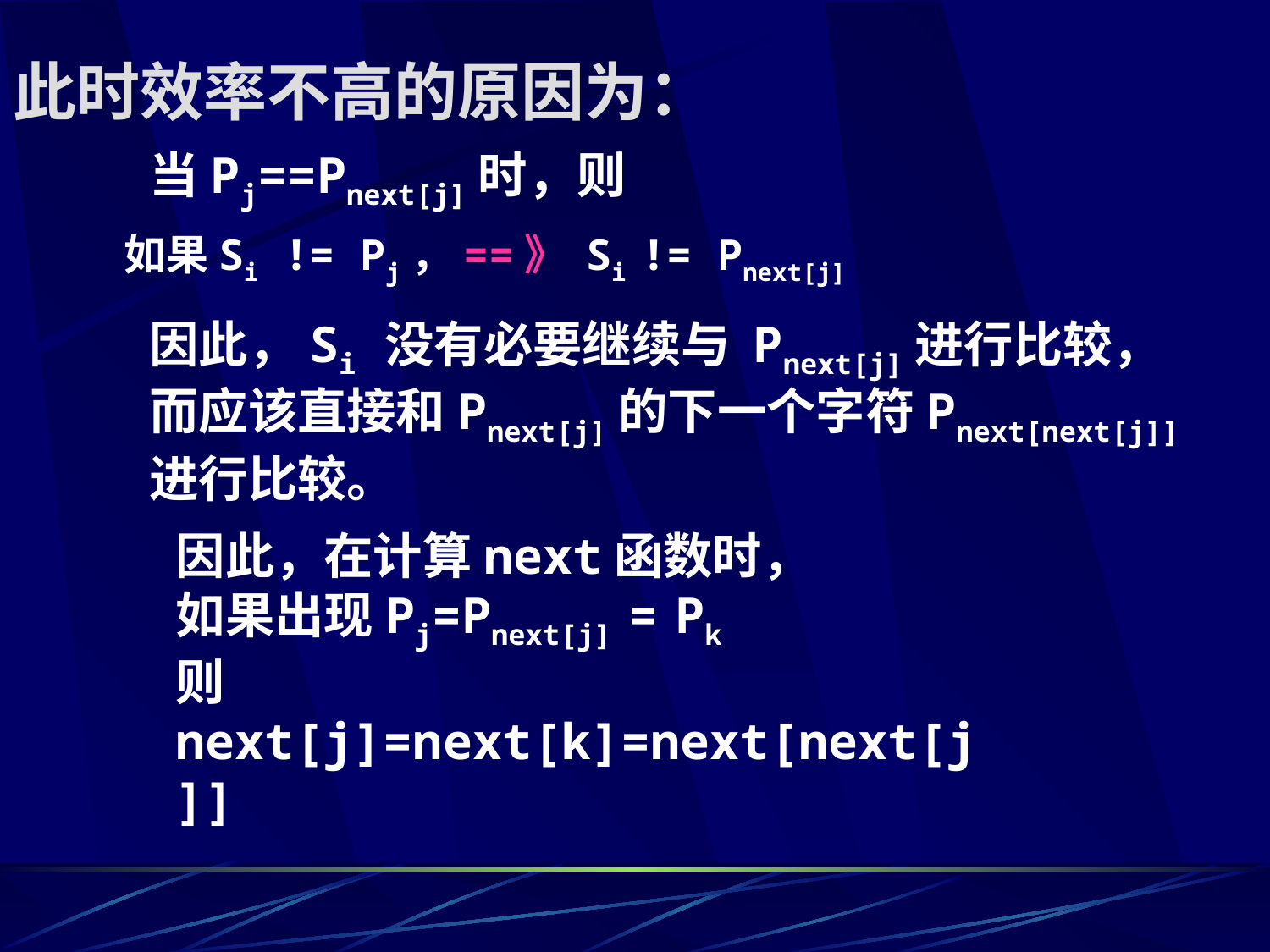

此时效率不高的原因为：
当Pj==Pnext[j]时，则
如果Si != Pj，==》 Si != Pnext[j]
因此，Si 没有必要继续与 Pnext[j]进行比较，
而应该直接和Pnext[j]的下一个字符Pnext[next[j]]
进行比较。
因此，在计算next函数时，
如果出现Pj=Pnext[j] = Pk
则next[j]=next[k]=next[next[j]]